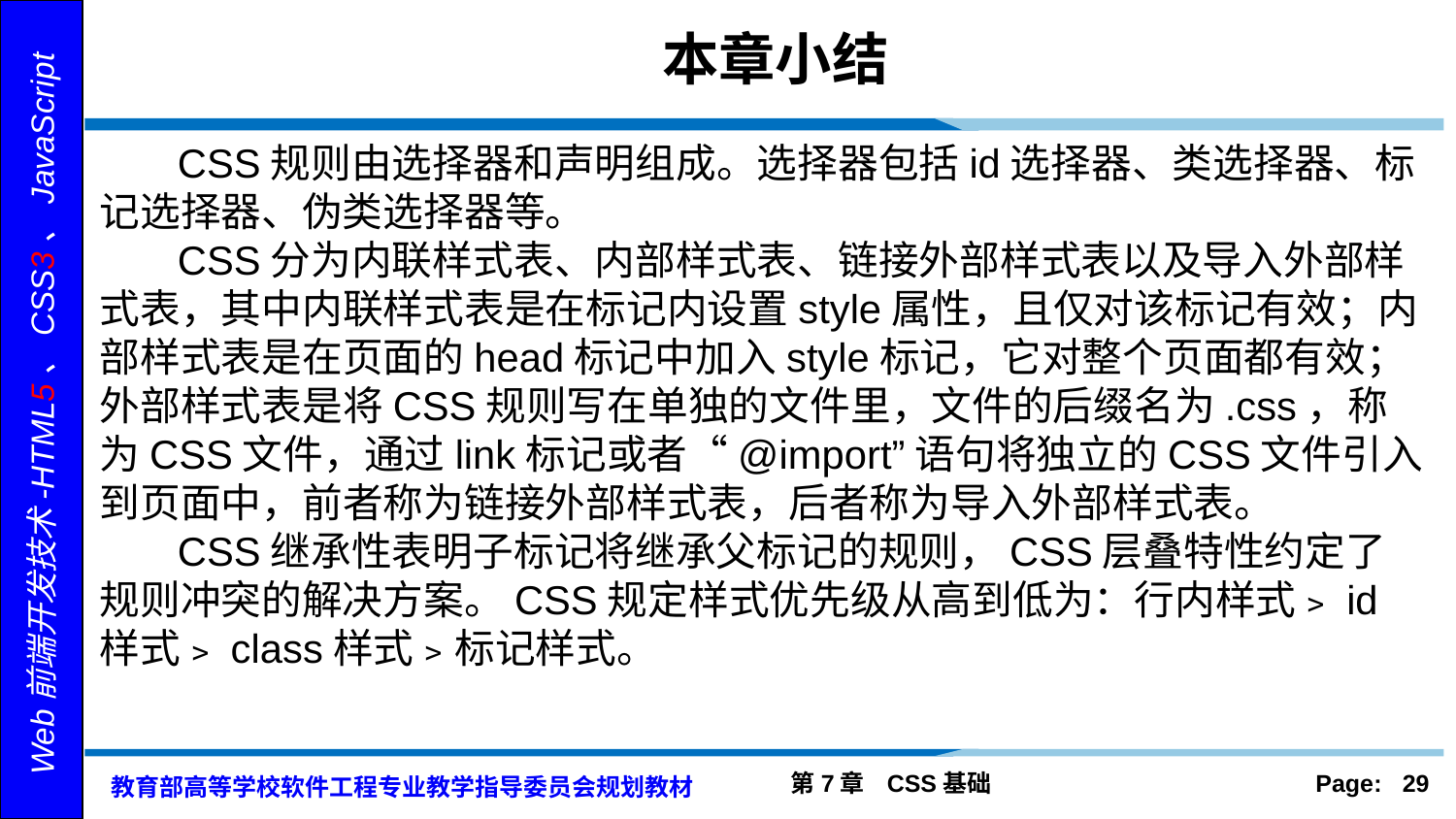

# 本章小结
       CSS规则由选择器和声明组成。选择器包括id选择器、类选择器、标记选择器、伪类选择器等。
       CSS分为内联样式表、内部样式表、链接外部样式表以及导入外部样式表，其中内联样式表是在标记内设置style属性，且仅对该标记有效；内部样式表是在页面的head标记中加入style标记，它对整个页面都有效；外部样式表是将CSS规则写在单独的文件里，文件的后缀名为.css，称为CSS文件，通过link标记或者“@import”语句将独立的CSS文件引入到页面中，前者称为链接外部样式表，后者称为导入外部样式表。
       CSS继承性表明子标记将继承父标记的规则，CSS层叠特性约定了规则冲突的解决方案。CSS规定样式优先级从高到低为：行内样式﹥id样式﹥class样式﹥标记样式。